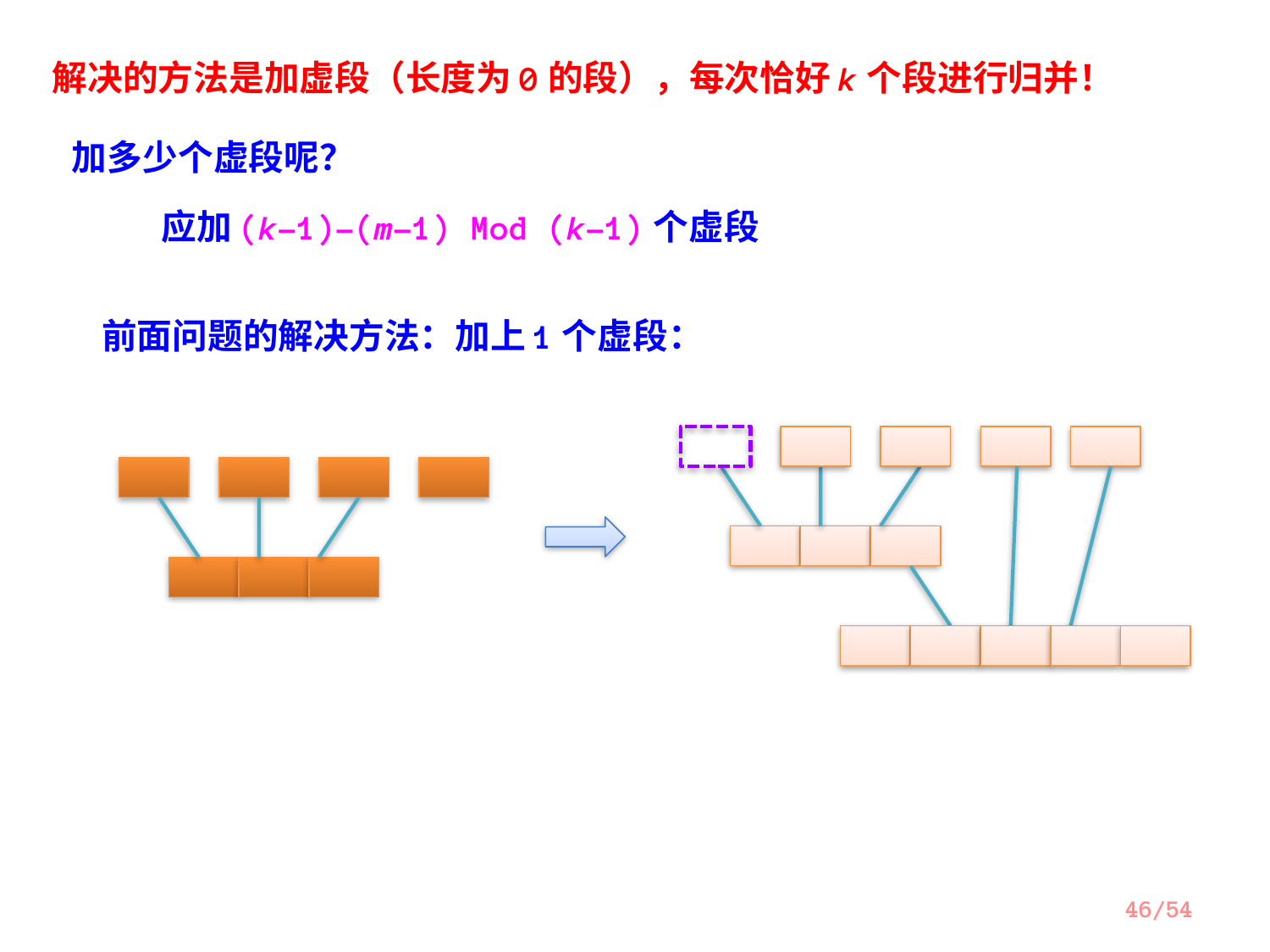

解决的方法是加虚段（长度为0的段），每次恰好k个段进行归并！
加多少个虚段呢？
应加(k-1)-(m-1) Mod (k-1)个虚段
前面问题的解决方法：加上1个虚段：

46/54